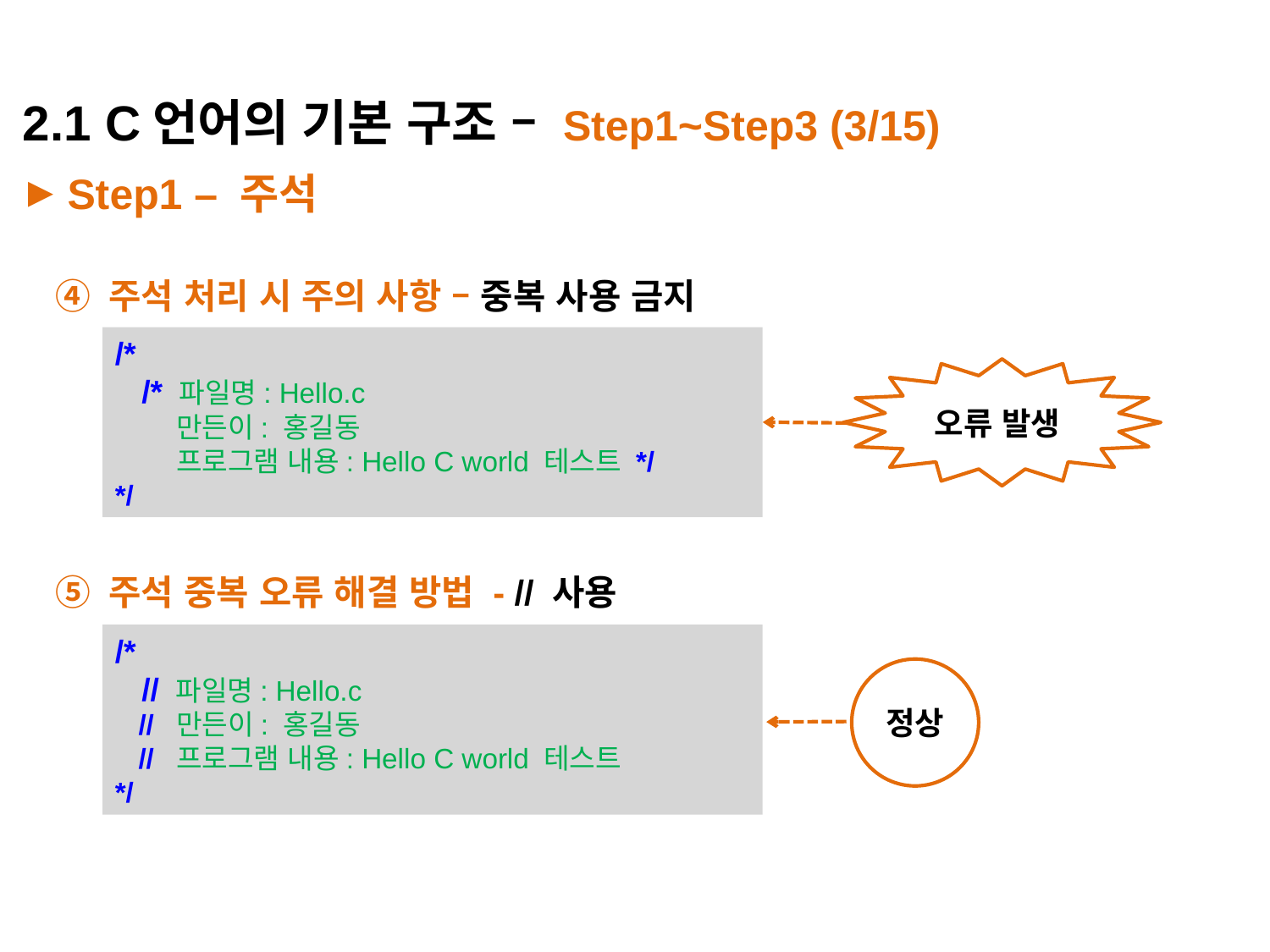

# 2.1 C언어의 기본 구조 – Step1~Step3 (3/15)
Step1 – 주석

④ 주석 처리 시 주의 사항 – 중복 사용 금지

⑤ 주석 중복 오류 해결 방법 - // 사용

/*
   /* 파일명: Hello.c
       만든이: 홍길동
       프로그램 내용: Hello C world 테스트 */
*/
오류 발생
/*
   // 파일명: Hello.c
   //  만든이: 홍길동
   //  프로그램 내용: Hello C world 테스트
*/
정상